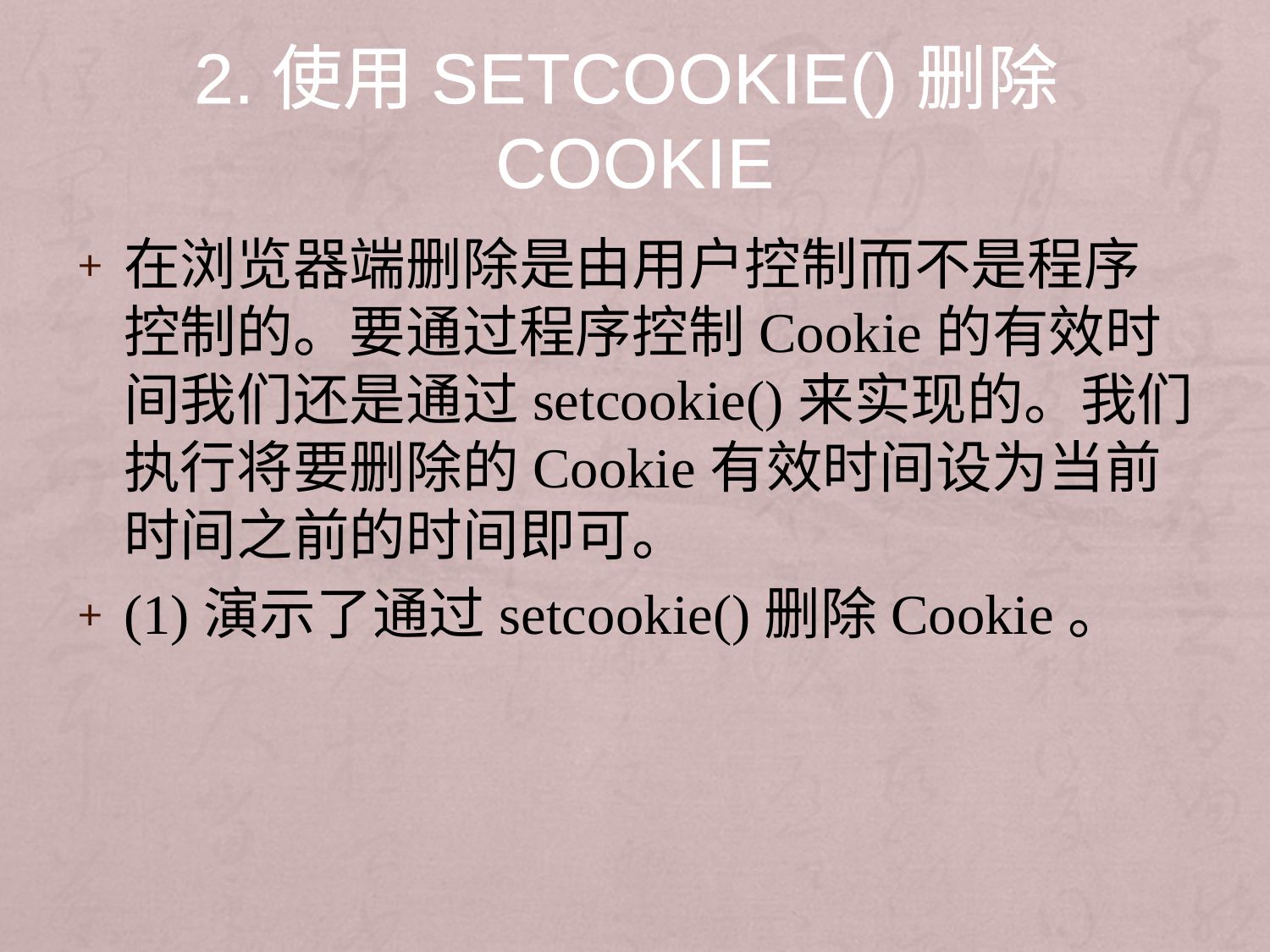

# 2.使用setcookie()删除Cookie
在浏览器端删除是由用户控制而不是程序控制的。要通过程序控制Cookie的有效时间我们还是通过setcookie()来实现的。我们执行将要删除的Cookie有效时间设为当前时间之前的时间即可。
(1)演示了通过setcookie()删除Cookie。